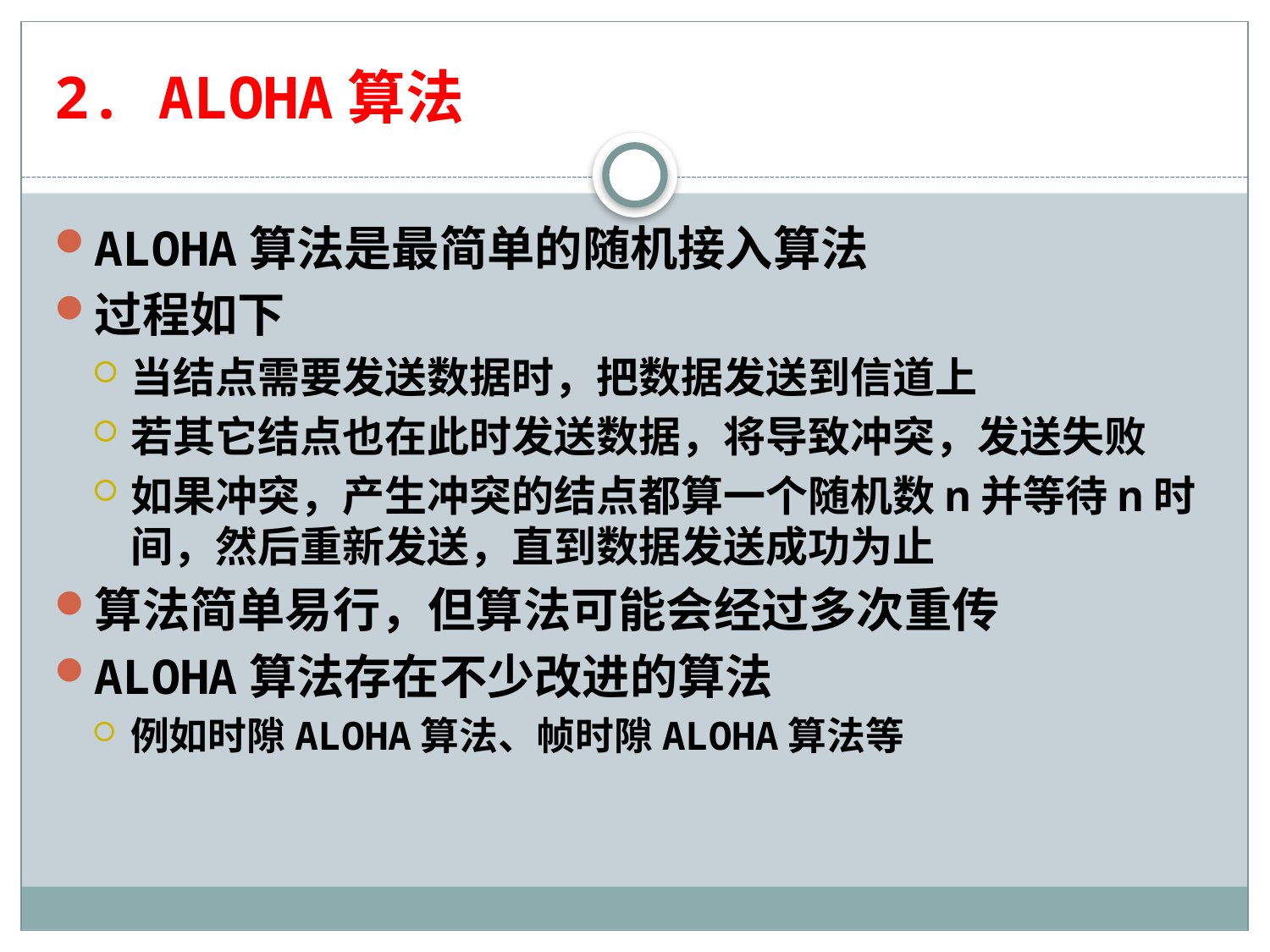

# 2. ALOHA算法
ALOHA算法是最简单的随机接入算法
过程如下
当结点需要发送数据时，把数据发送到信道上
若其它结点也在此时发送数据，将导致冲突，发送失败
如果冲突，产生冲突的结点都算一个随机数n并等待n时间，然后重新发送，直到数据发送成功为止
算法简单易行，但算法可能会经过多次重传
ALOHA算法存在不少改进的算法
例如时隙ALOHA算法、帧时隙ALOHA算法等